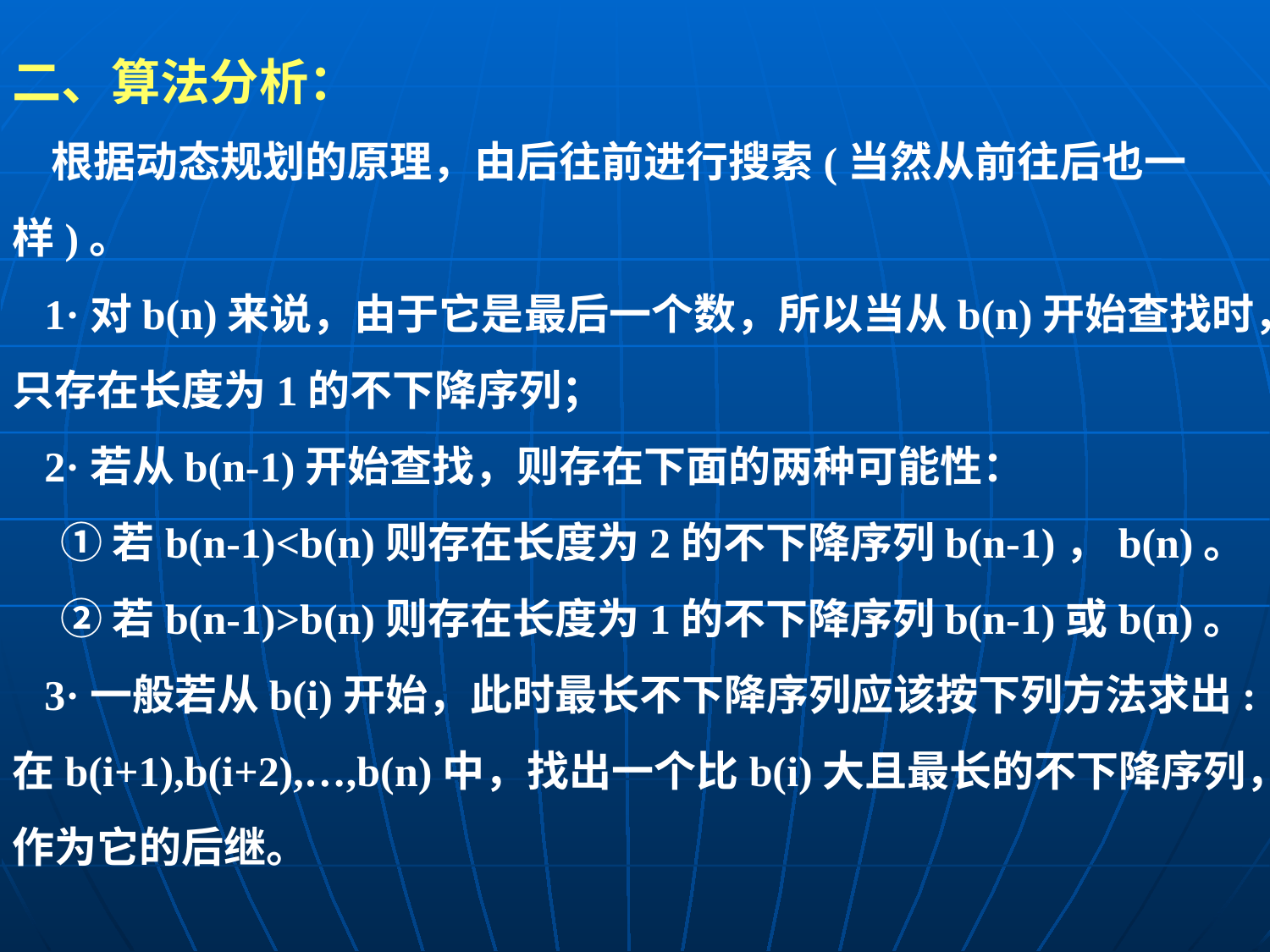

二、算法分析：
   根据动态规划的原理，由后往前进行搜索(当然从前往后也一样)。
   1·对b(n)来说，由于它是最后一个数，所以当从b(n)开始查找时，只存在长度为1的不下降序列；
   2·若从b(n-1)开始查找，则存在下面的两种可能性：
     ①若b(n-1)<b(n)则存在长度为2的不下降序列b(n-1)，b(n)。
     ②若b(n-1)>b(n)则存在长度为1的不下降序列b(n-1)或b(n)。
   3·一般若从b(i)开始，此时最长不下降序列应该按下列方法求出:
在b(i+1),b(i+2),…,b(n)中，找出一个比b(i)大且最长的不下降序列，作为它的后继。